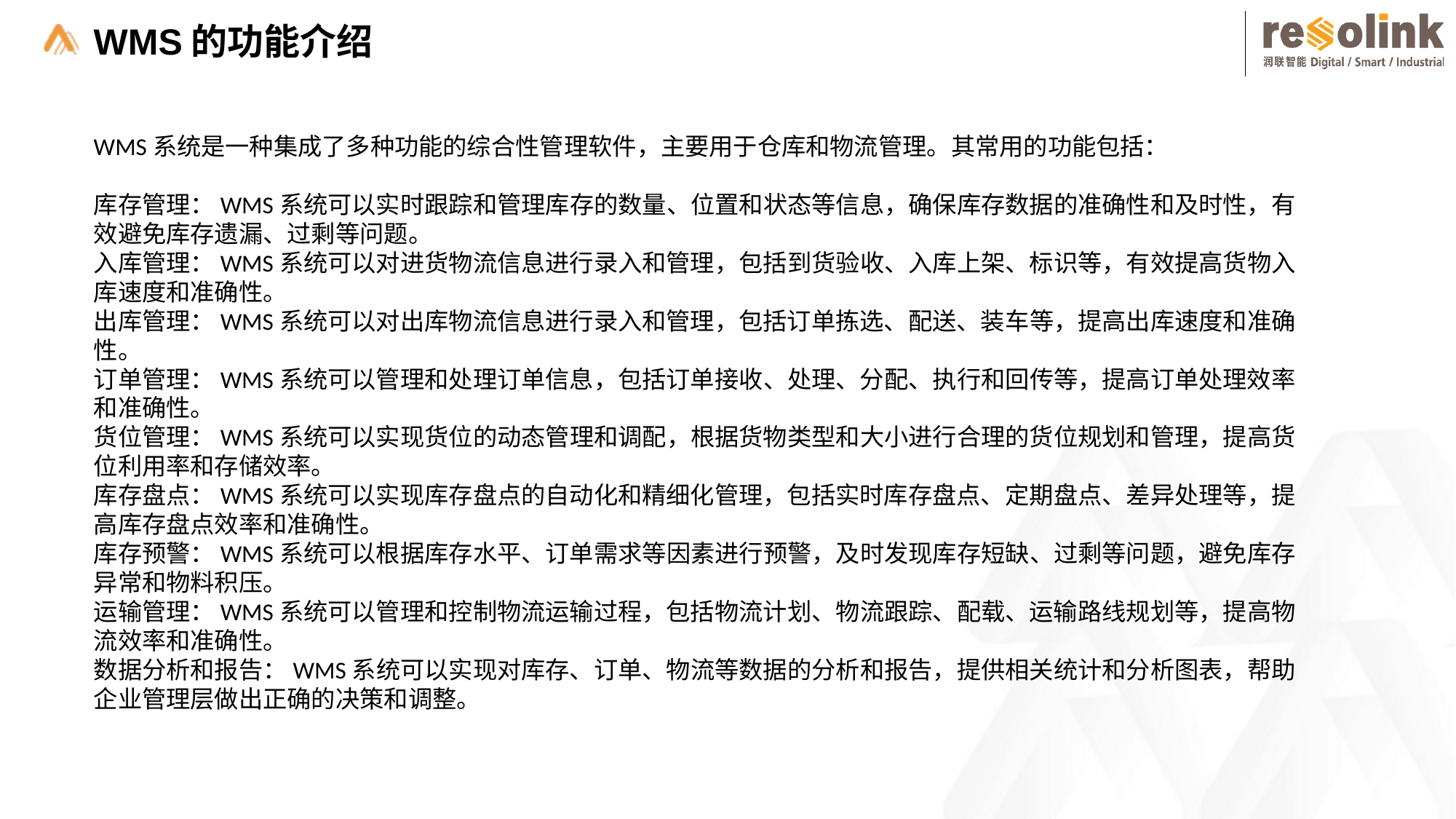

WMS的功能介绍
WMS系统是一种集成了多种功能的综合性管理软件，主要用于仓库和物流管理。其常用的功能包括：

库存管理：WMS系统可以实时跟踪和管理库存的数量、位置和状态等信息，确保库存数据的准确性和及时性，有效避免库存遗漏、过剩等问题。
入库管理：WMS系统可以对进货物流信息进行录入和管理，包括到货验收、入库上架、标识等，有效提高货物入库速度和准确性。
出库管理：WMS系统可以对出库物流信息进行录入和管理，包括订单拣选、配送、装车等，提高出库速度和准确性。
订单管理：WMS系统可以管理和处理订单信息，包括订单接收、处理、分配、执行和回传等，提高订单处理效率和准确性。
货位管理：WMS系统可以实现货位的动态管理和调配，根据货物类型和大小进行合理的货位规划和管理，提高货位利用率和存储效率。
库存盘点：WMS系统可以实现库存盘点的自动化和精细化管理，包括实时库存盘点、定期盘点、差异处理等，提高库存盘点效率和准确性。
库存预警：WMS系统可以根据库存水平、订单需求等因素进行预警，及时发现库存短缺、过剩等问题，避免库存异常和物料积压。
运输管理：WMS系统可以管理和控制物流运输过程，包括物流计划、物流跟踪、配载、运输路线规划等，提高物流效率和准确性。
数据分析和报告：WMS系统可以实现对库存、订单、物流等数据的分析和报告，提供相关统计和分析图表，帮助企业管理层做出正确的决策和调整。